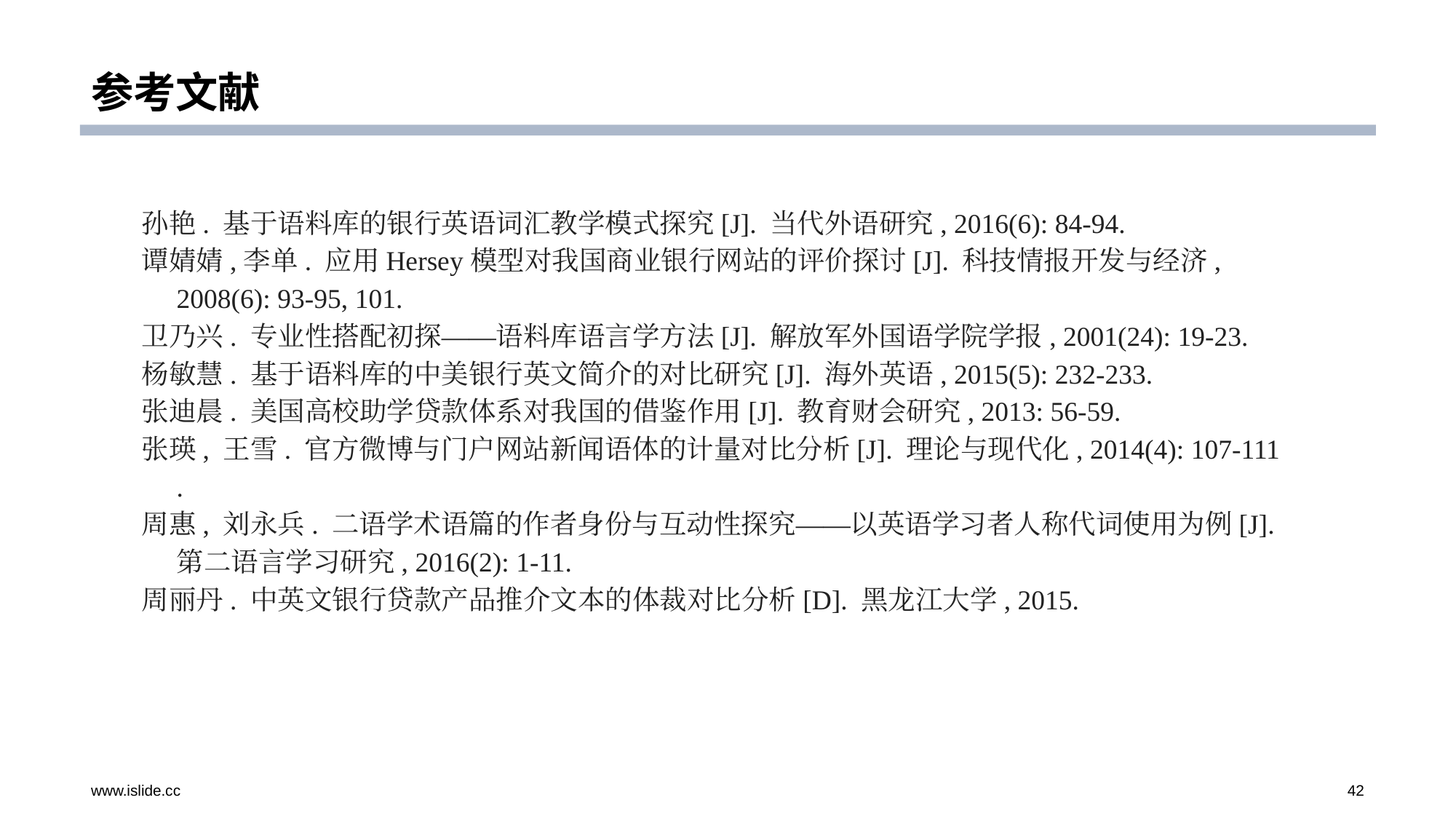

# 参考文献
孙艳. 基于语料库的银行英语词汇教学模式探究[J]. 当代外语研究, 2016(6): 84-94.
谭婧婧,李单. 应用Hersey模型对我国商业银行网站的评价探讨[J]. 科技情报开发与经济, 2008(6): 93-95, 101.
卫乃兴. 专业性搭配初探——语料库语言学方法[J]. 解放军外国语学院学报, 2001(24): 19-23.
杨敏慧. 基于语料库的中美银行英文简介的对比研究[J]. 海外英语, 2015(5): 232-233.
张迪晨. 美国高校助学贷款体系对我国的借鉴作用[J]. 教育财会研究, 2013: 56-59.
张瑛, 王雪. 官方微博与门户网站新闻语体的计量对比分析[J]. 理论与现代化, 2014(4): 107-111 .
周惠, 刘永兵. 二语学术语篇的作者身份与互动性探究——以英语学习者人称代词使用为例[J]. 第二语言学习研究, 2016(2): 1-11.
周丽丹. 中英文银行贷款产品推介文本的体裁对比分析[D]. 黑龙江大学, 2015.

www.islide.cc
42